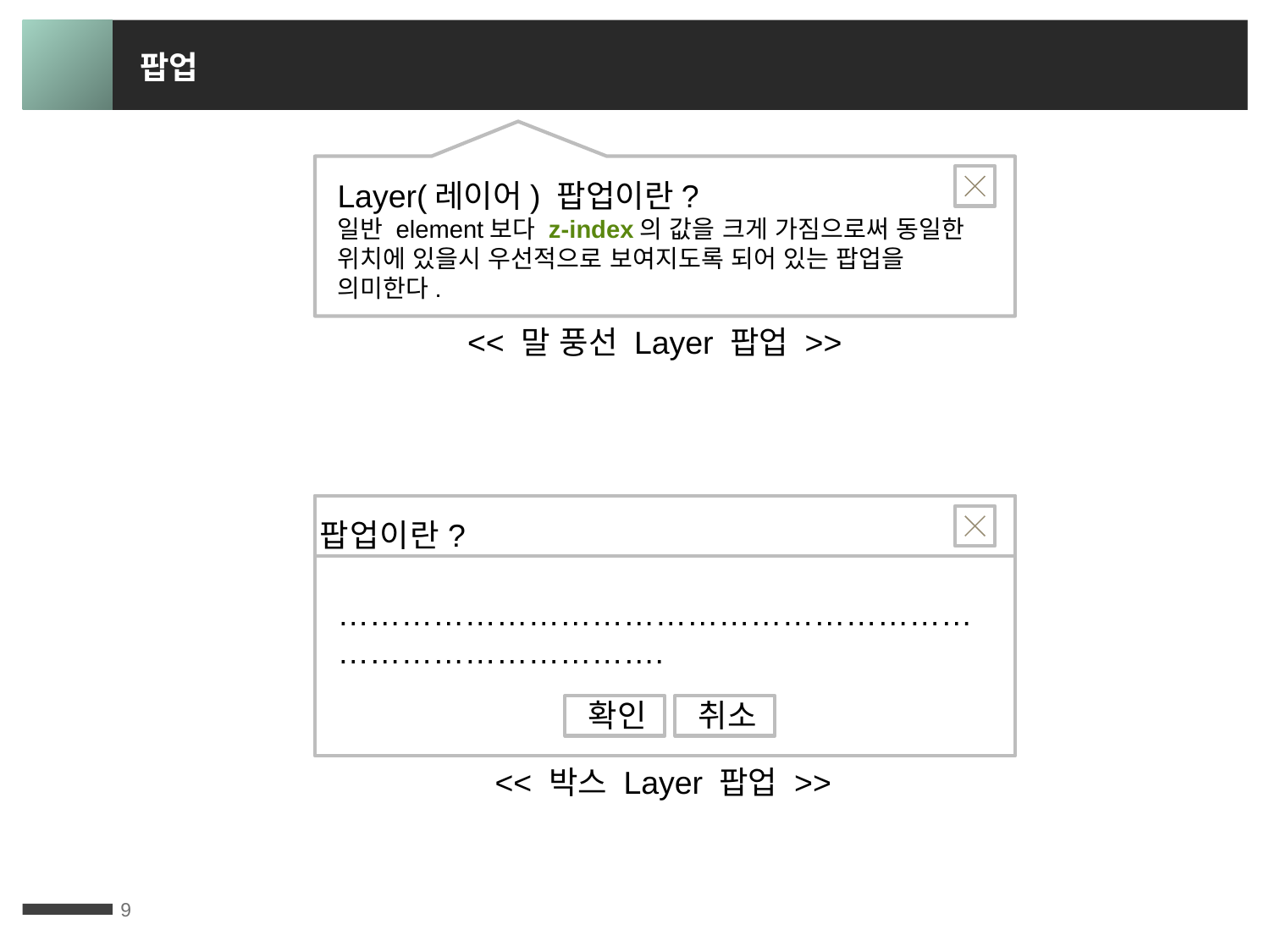

팝업

Layer(레이어) 팝업이란?
일반 element보다 z-index의 값을 크게 가짐으로써 동일한 위치에 있을시 우선적으로 보여지도록 되어 있는 팝업을 의미한다.
<< 말 풍선 Layer 팝업 >>

팝업이란?

……………………………………………………………………………….
확인
취소
<< 박스 Layer 팝업 >>
9